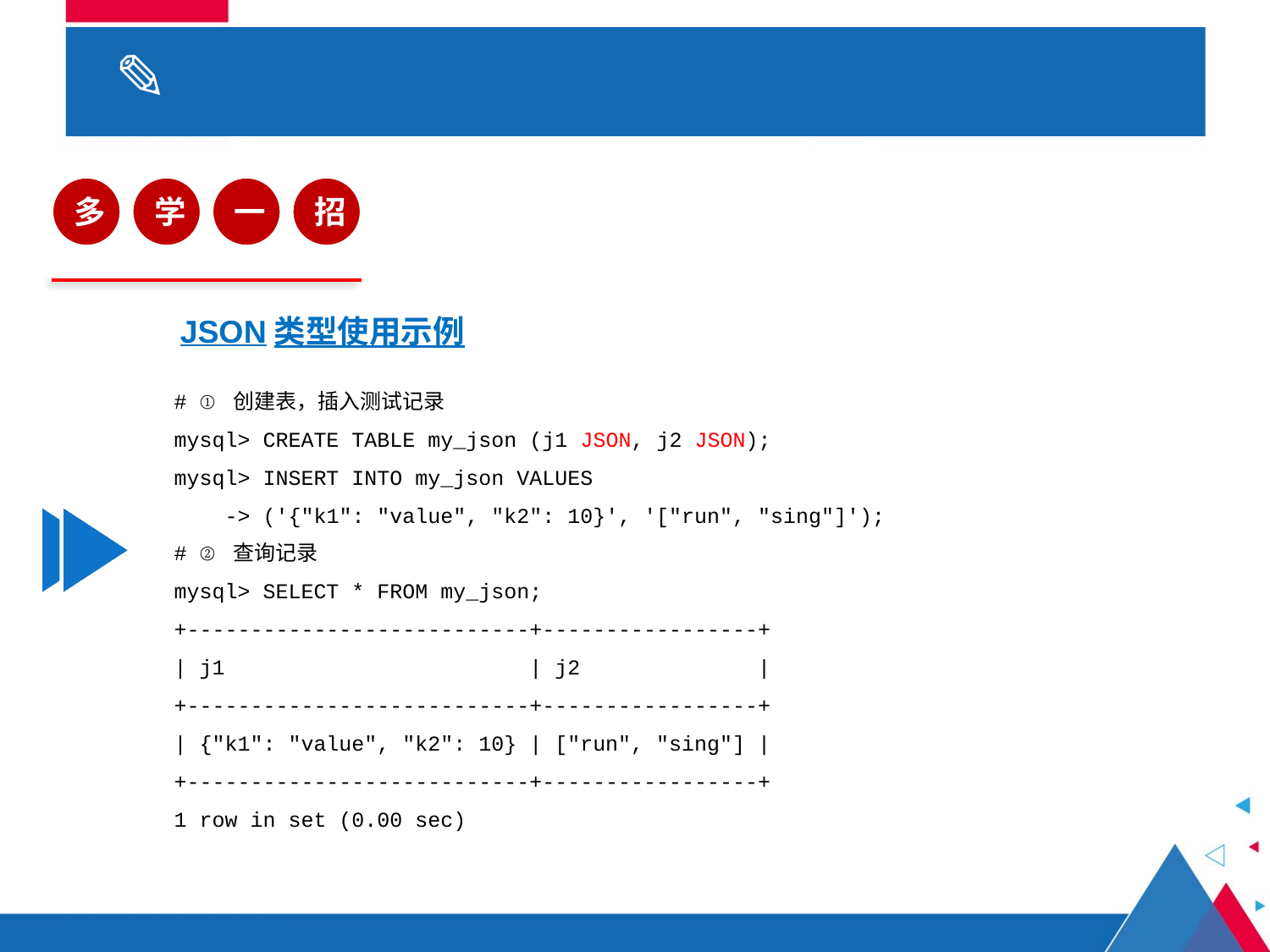

# 3.1 数据类型
多
学
一
招
JSON类型使用示例
# ① 创建表，插入测试记录
mysql> CREATE TABLE my_json (j1 JSON, j2 JSON);
mysql> INSERT INTO my_json VALUES
    -> ('{"k1": "value", "k2": 10}', '["run", "sing"]');
# ② 查询记录
mysql> SELECT * FROM my_json;
+---------------------------+-----------------+
| j1                        | j2              |
+---------------------------+-----------------+
| {"k1": "value", "k2": 10} | ["run", "sing"] |
+---------------------------+-----------------+
1 row in set (0.00 sec)